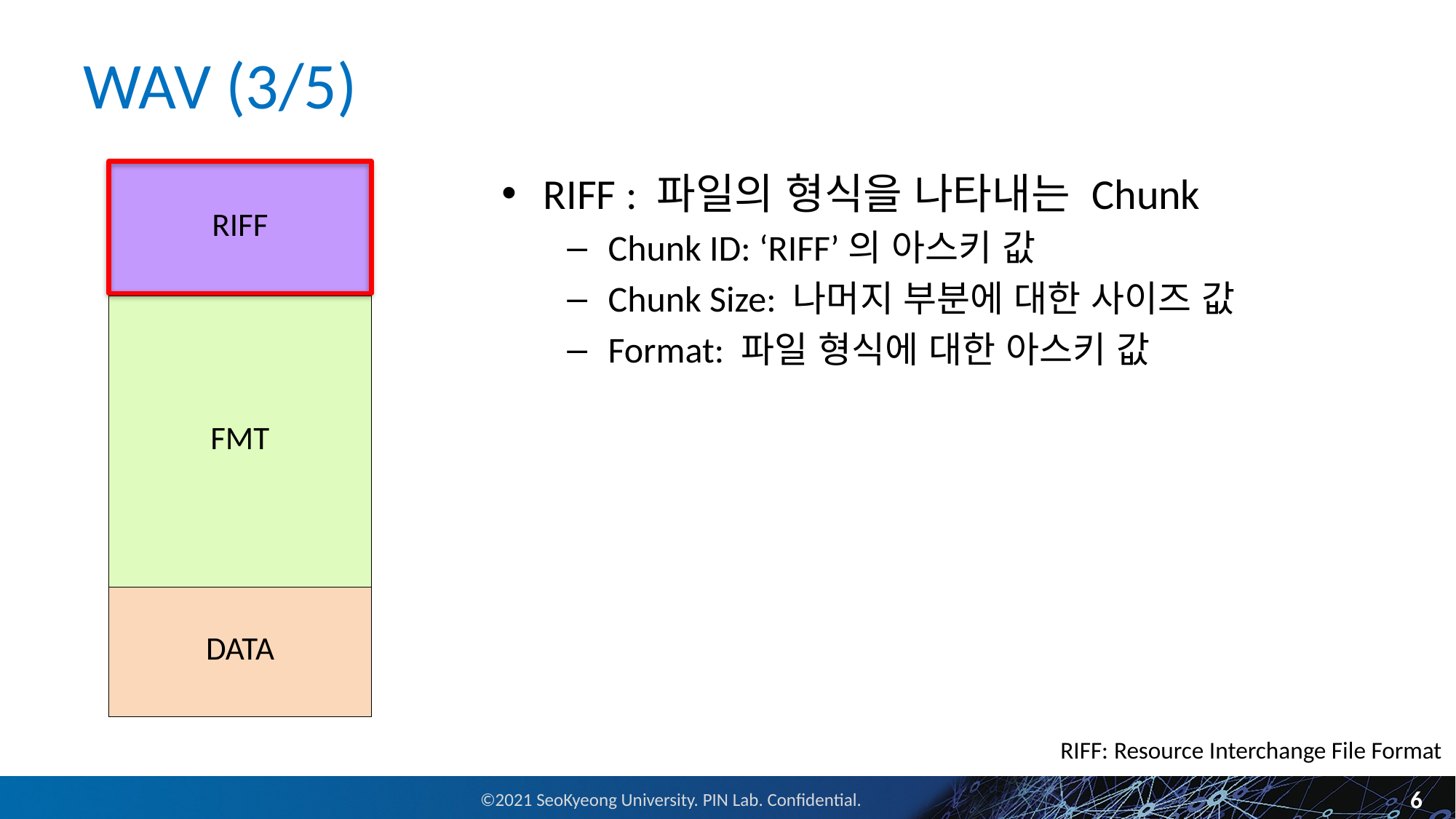

# WAV (3/5)
| RIFF |
| --- |
| FMT |
| DATA |

RIFF : 파일의 형식을 나타내는 Chunk
Chunk ID: ‘RIFF’의 아스키 값
Chunk Size: 나머지 부분에 대한 사이즈 값
Format: 파일 형식에 대한 아스키 값

RIFF: Resource Interchange File Format
6